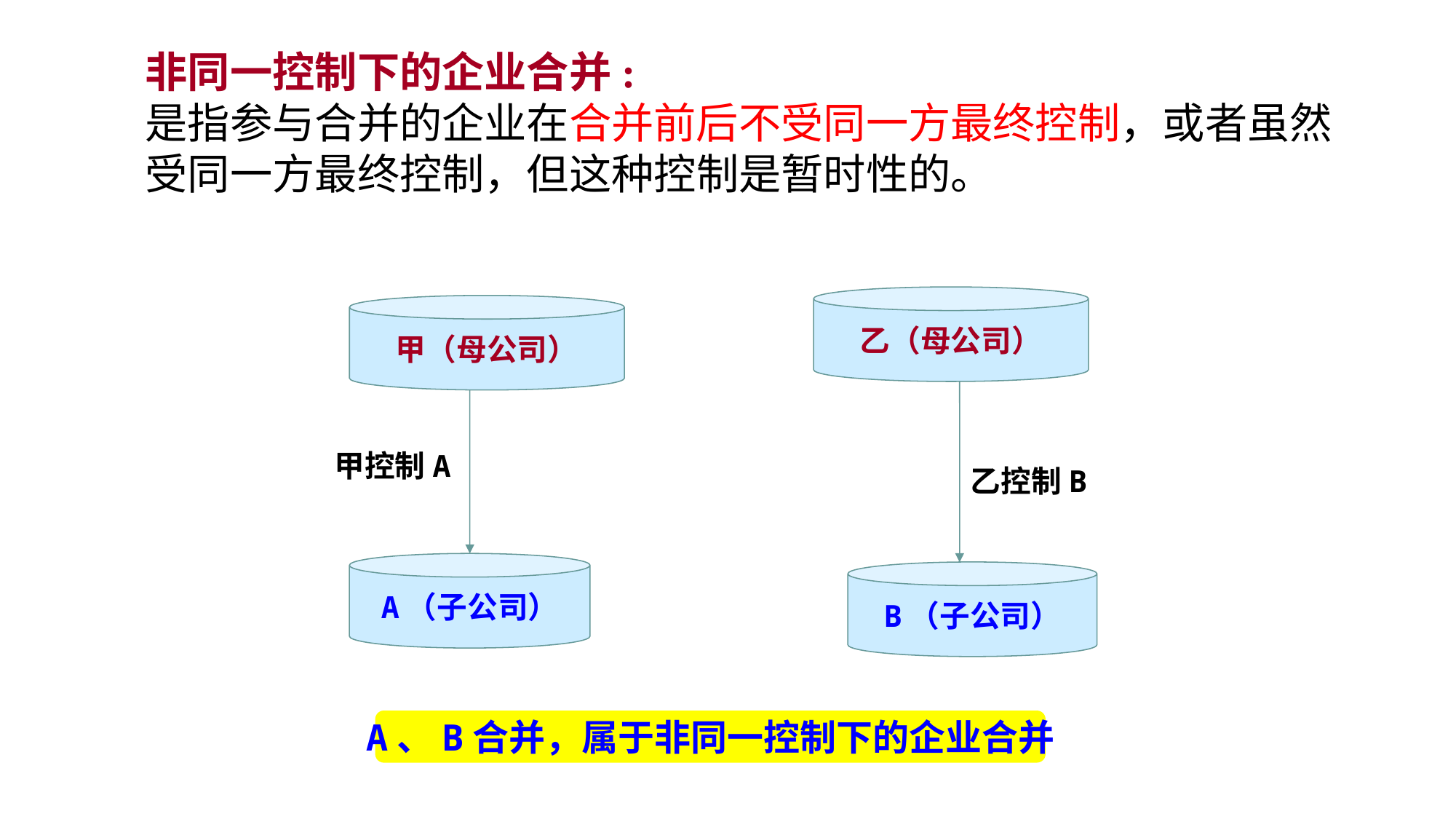

非同一控制下的企业合并:
是指参与合并的企业在合并前后不受同一方最终控制，或者虽然受同一方最终控制，但这种控制是暂时性的。
乙（母公司）
甲（母公司）

甲控制A
乙控制B
A（子公司）
B（子公司）
A、B合并，属于非同一控制下的企业合并